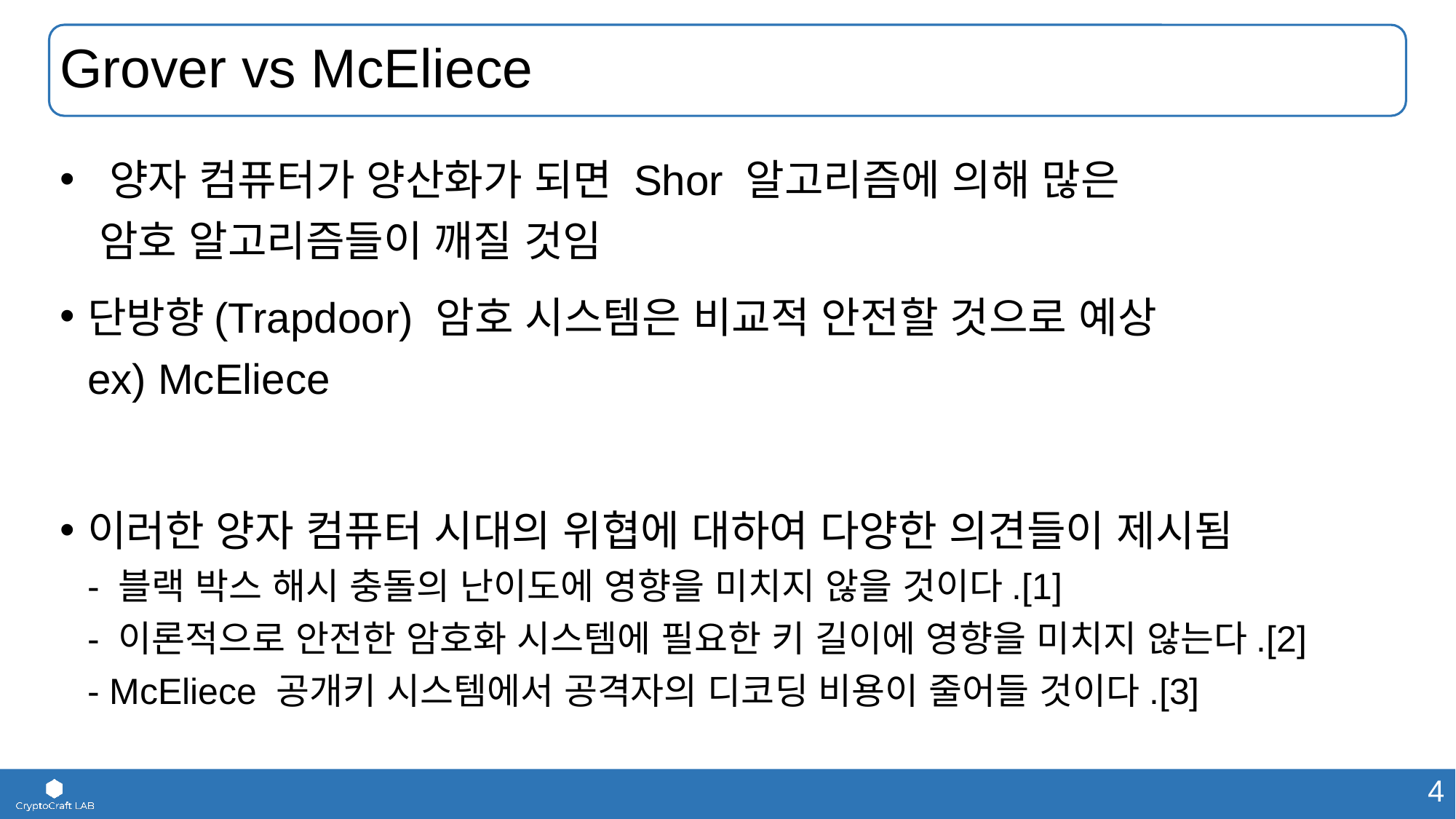

# Grover vs McEliece
 양자 컴퓨터가 양산화가 되면 Shor 알고리즘에 의해 많은
 암호 알고리즘들이 깨질 것임
단방향(Trapdoor) 암호 시스템은 비교적 안전할 것으로 예상
ex) McEliece

이러한 양자 컴퓨터 시대의 위협에 대하여 다양한 의견들이 제시됨
- 블랙 박스 해시 충돌의 난이도에 영향을 미치지 않을 것이다.[1]
- 이론적으로 안전한 암호화 시스템에 필요한 키 길이에 영향을 미치지 않는다.[2]
- McEliece 공개키 시스템에서 공격자의 디코딩 비용이 줄어들 것이다.[3]